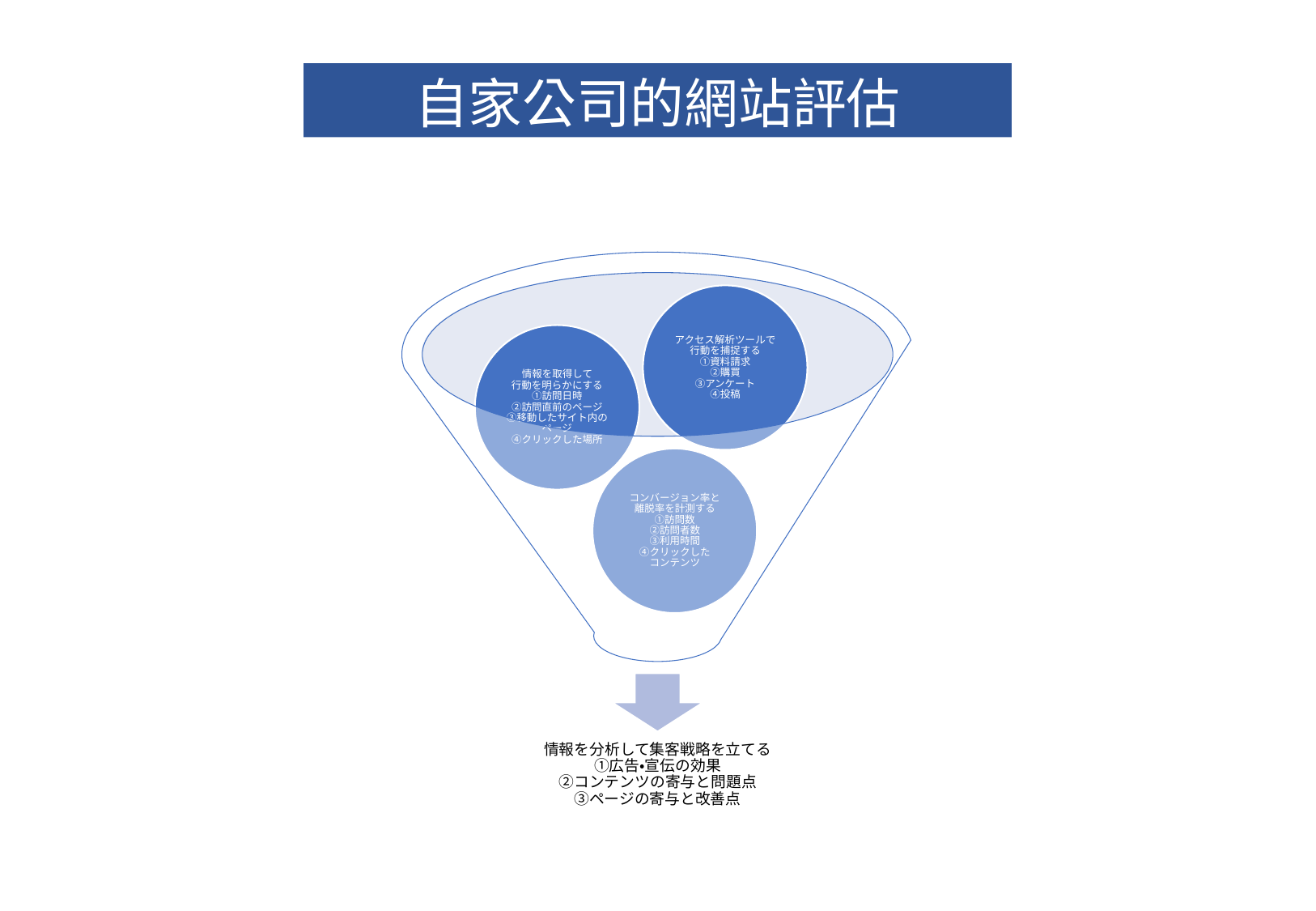

自家公司的網站評估
情報を分析して集客戦略を立てる
①広告・宣伝の効果
②コンテンツの寄与と問題点
③ページの寄与と改善点
コンバージョン率と
離脱率を計測する
①訪問数
②訪問者数
③利用時間
④クリックした
コンテンツ
情報を取得して
行動を明らかにする
①訪問日時
②訪問直前のページ
③移動したサイト内のページ
④クリックした場所
アクセス解析ツールで
行動を捕捉する
①資料請求
②購買
③アンケート
➃投稿